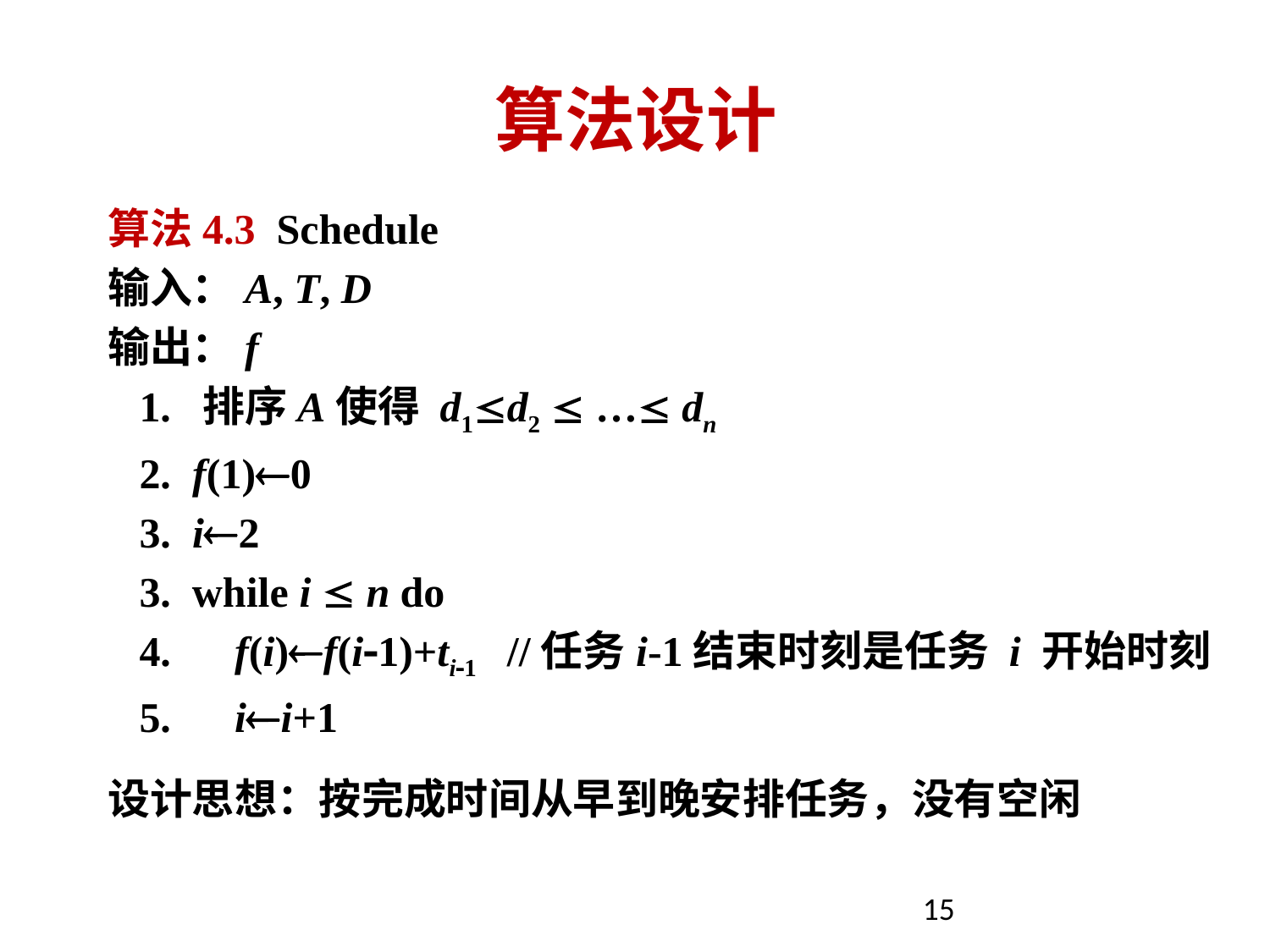

# 算法设计
算法4.3  Schedule
输入：A, T, D
输出：f
   1.  排序A使得 d1≤d2 ≤ …≤ dn
   2.  f(1)←0
   3.  i←2
   3.  while i ≤ n do
   4.      f(i)←f(i−1)+ti−1     //任务i-1结束时刻是任务 i 开始时刻
   5.      i←i+1
设计思想：按完成时间从早到晚安排任务，没有空闲

15